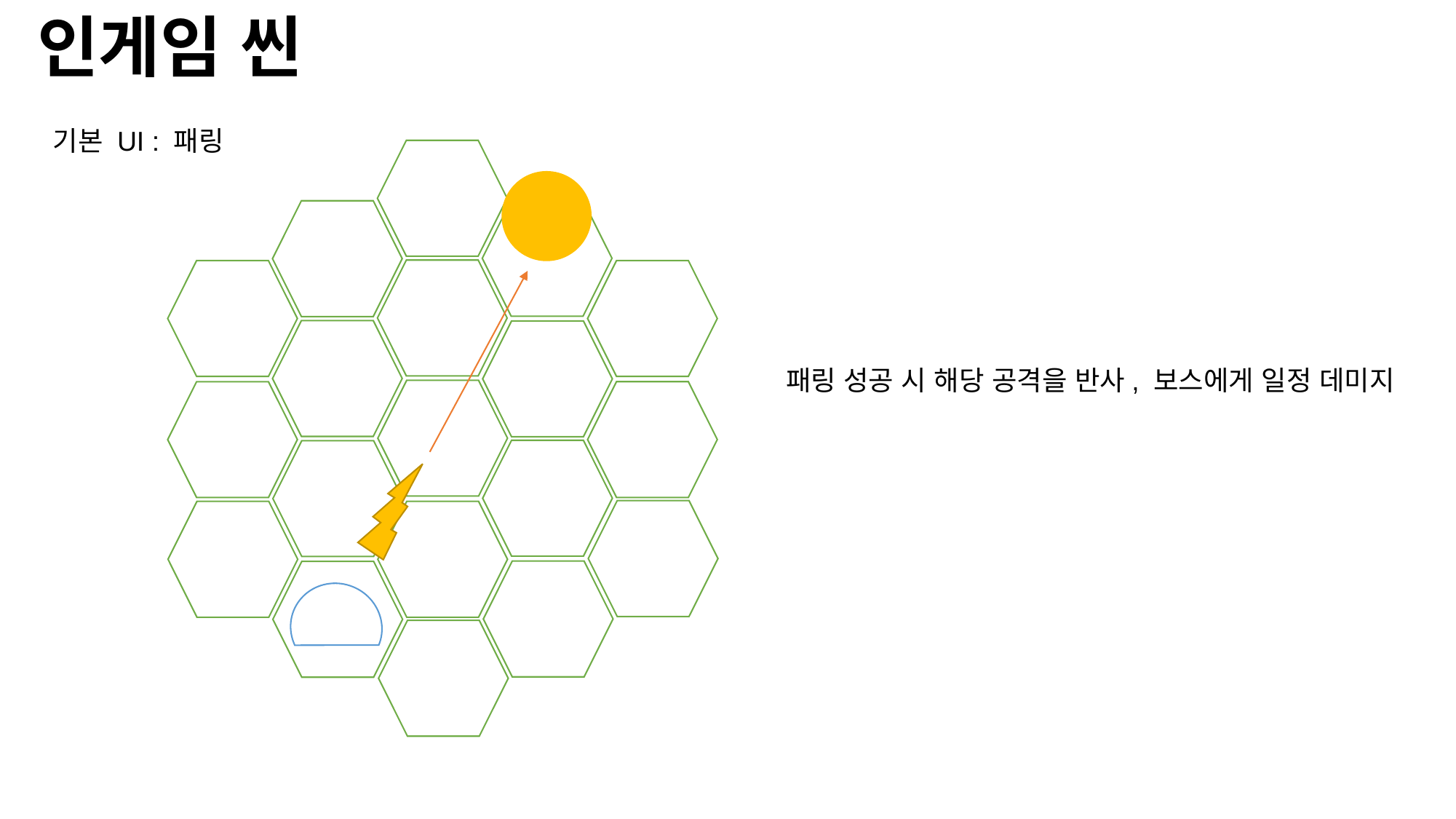

인게임 씬
기본 UI : 패링

패링 성공 시 해당 공격을 반사, 보스에게 일정 데미지